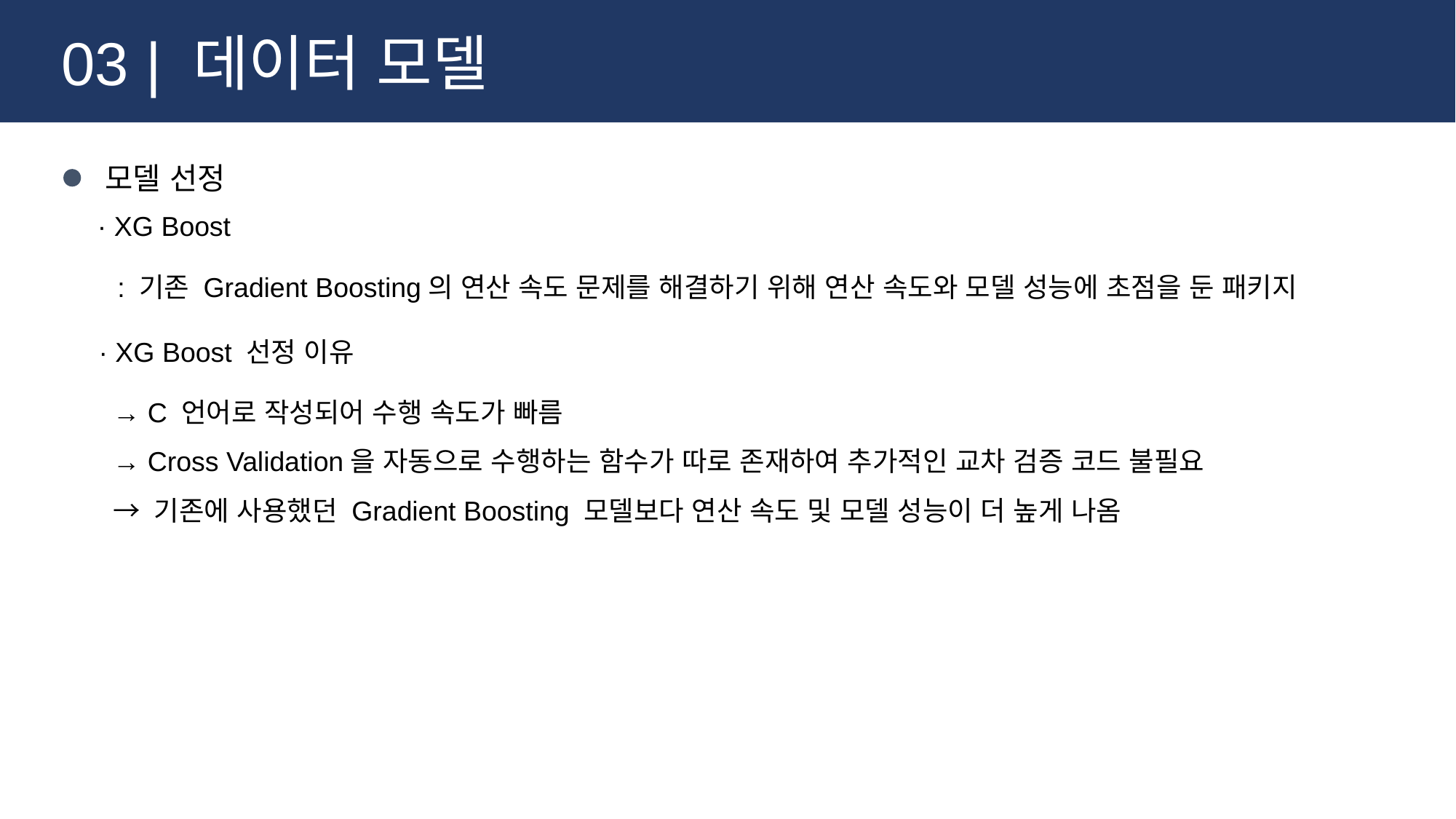

03 | 데이터 모델
 모델 선정

 · XG Boost
 : 기존 Gradient Boosting의 연산 속도 문제를 해결하기 위해 연산 속도와 모델 성능에 초점을 둔 패키지
 · XG Boost 선정 이유
→ C 언어로 작성되어 수행 속도가 빠름
→ Cross Validation을 자동으로 수행하는 함수가 따로 존재하여 추가적인 교차 검증 코드 불필요
→ 기존에 사용했던 Gradient Boosting 모델보다 연산 속도 및 모델 성능이 더 높게 나옴

15